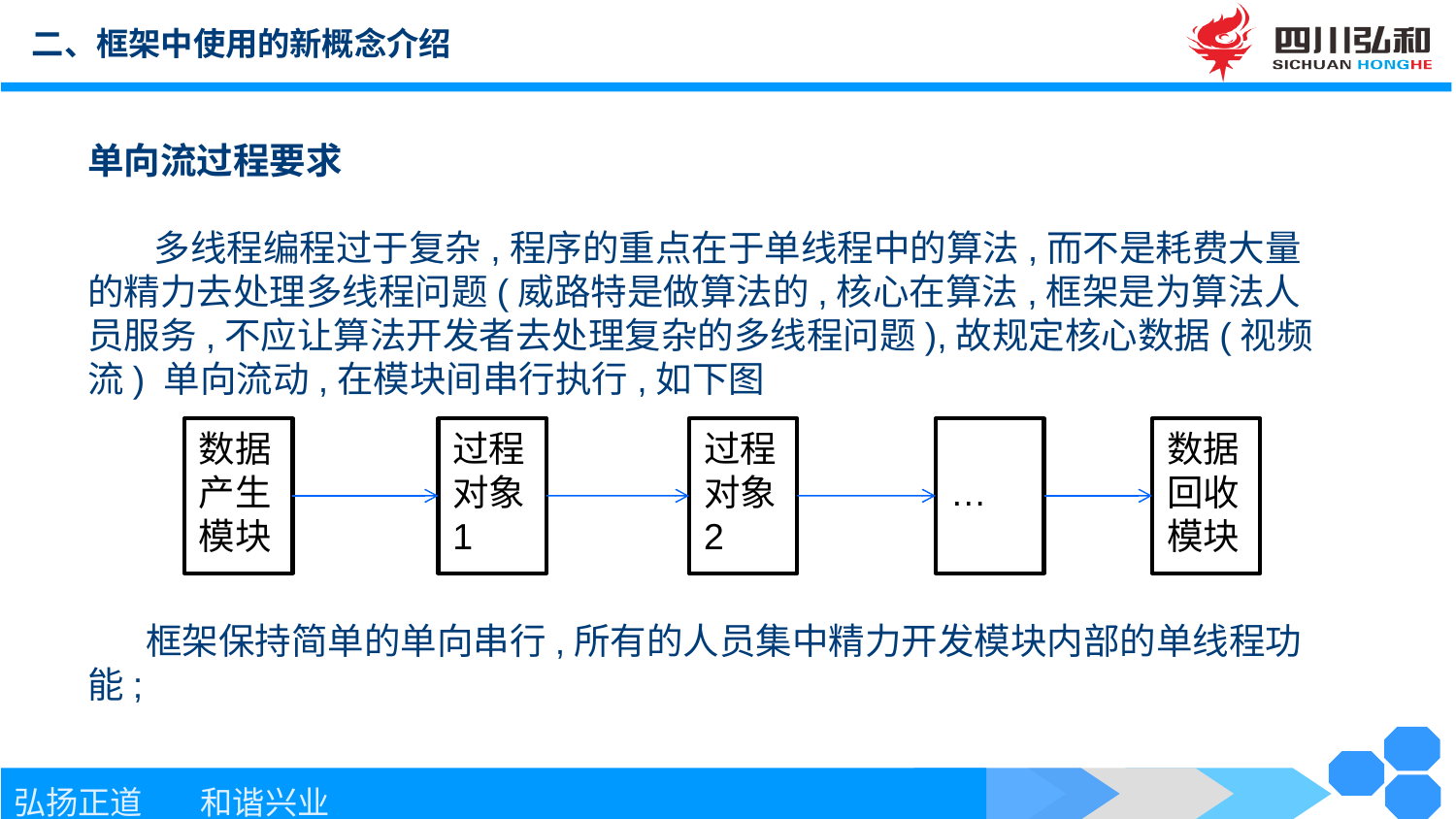

二、框架中使用的新概念介绍

单向流过程要求

       多线程编程过于复杂,程序的重点在于单线程中的算法,而不是耗费大量的精力去处理多线程问题(威路特是做算法的,核心在算法,框架是为算法人员服务,不应让算法开发者去处理复杂的多线程问题),故规定核心数据(视频流) 单向流动,在模块间串行执行,如下图

      框架保持简单的单向串行,所有的人员集中精力开发模块内部的单线程功能;

数据产生模块
过程对象1
过程对象2

…
数据回收模块
Suitable for all category, Lorem Ipsum is not simply random text.